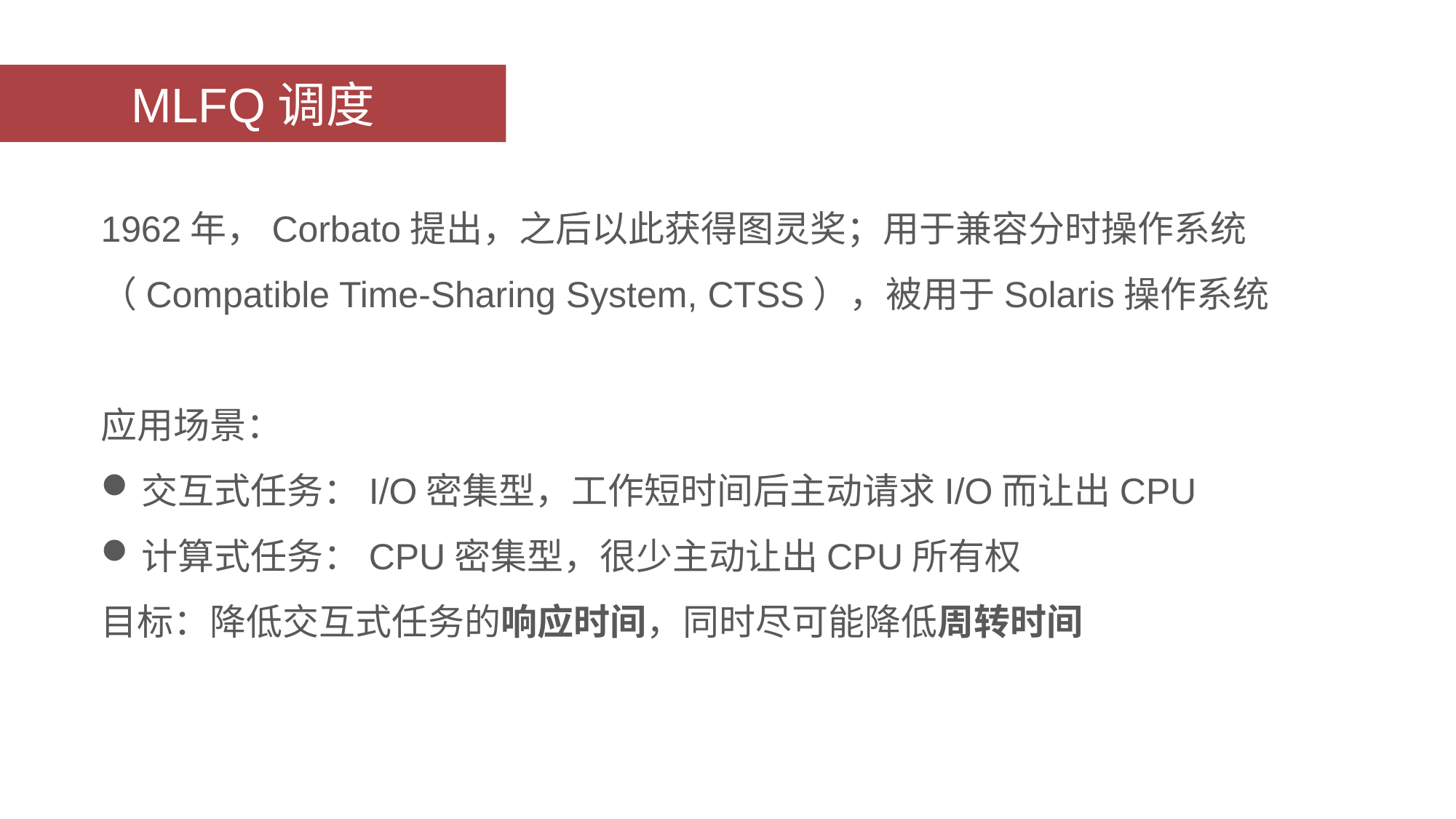

MLFQ调度
1962年，Corbato提出，之后以此获得图灵奖；用于兼容分时操作系统（Compatible Time-Sharing System, CTSS），被用于Solaris操作系统

应用场景：
交互式任务：I/O密集型，工作短时间后主动请求I/O而让出CPU
计算式任务：CPU密集型，很少主动让出CPU所有权
目标：降低交互式任务的响应时间，同时尽可能降低周转时间